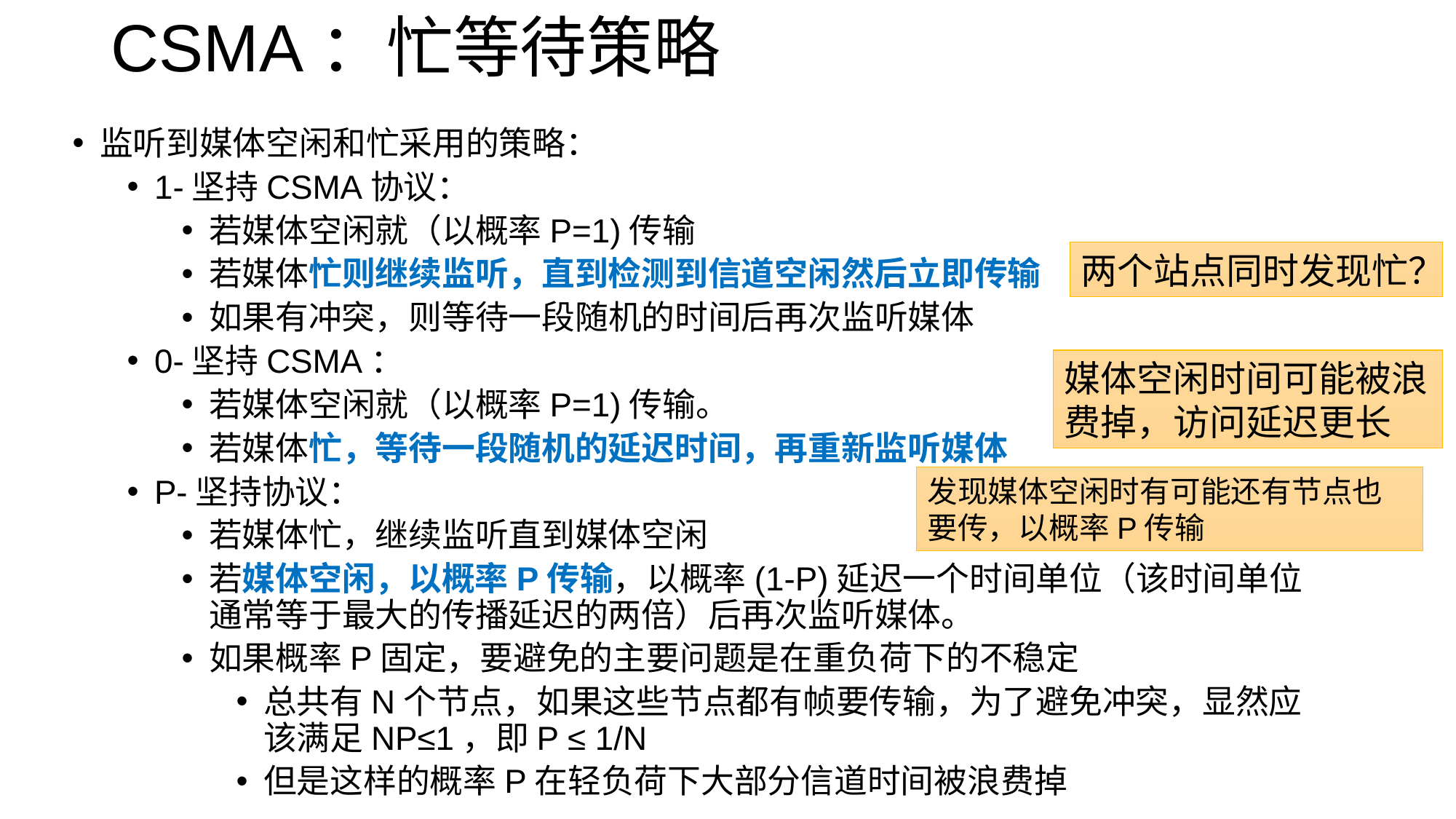

# CSMA：忙等待策略
监听到媒体空闲和忙采用的策略：
1-坚持CSMA协议：
若媒体空闲就（以概率P=1)传输
若媒体忙则继续监听，直到检测到信道空闲然后立即传输
如果有冲突，则等待一段随机的时间后再次监听媒体
0-坚持CSMA：
若媒体空闲就（以概率P=1)传输。
若媒体忙，等待一段随机的延迟时间，再重新监听媒体
P-坚持协议：
若媒体忙，继续监听直到媒体空闲
若媒体空闲，以概率P传输，以概率(1-P)延迟一个时间单位（该时间单位通常等于最大的传播延迟的两倍）后再次监听媒体。
如果概率P固定，要避免的主要问题是在重负荷下的不稳定
总共有N个节点，如果这些节点都有帧要传输，为了避免冲突，显然应该满足NP≤1，即P ≤ 1/N
但是这样的概率P在轻负荷下大部分信道时间被浪费掉

两个站点同时发现忙？
媒体空闲时间可能被浪费掉，访问延迟更长
发现媒体空闲时有可能还有节点也要传，以概率P传输